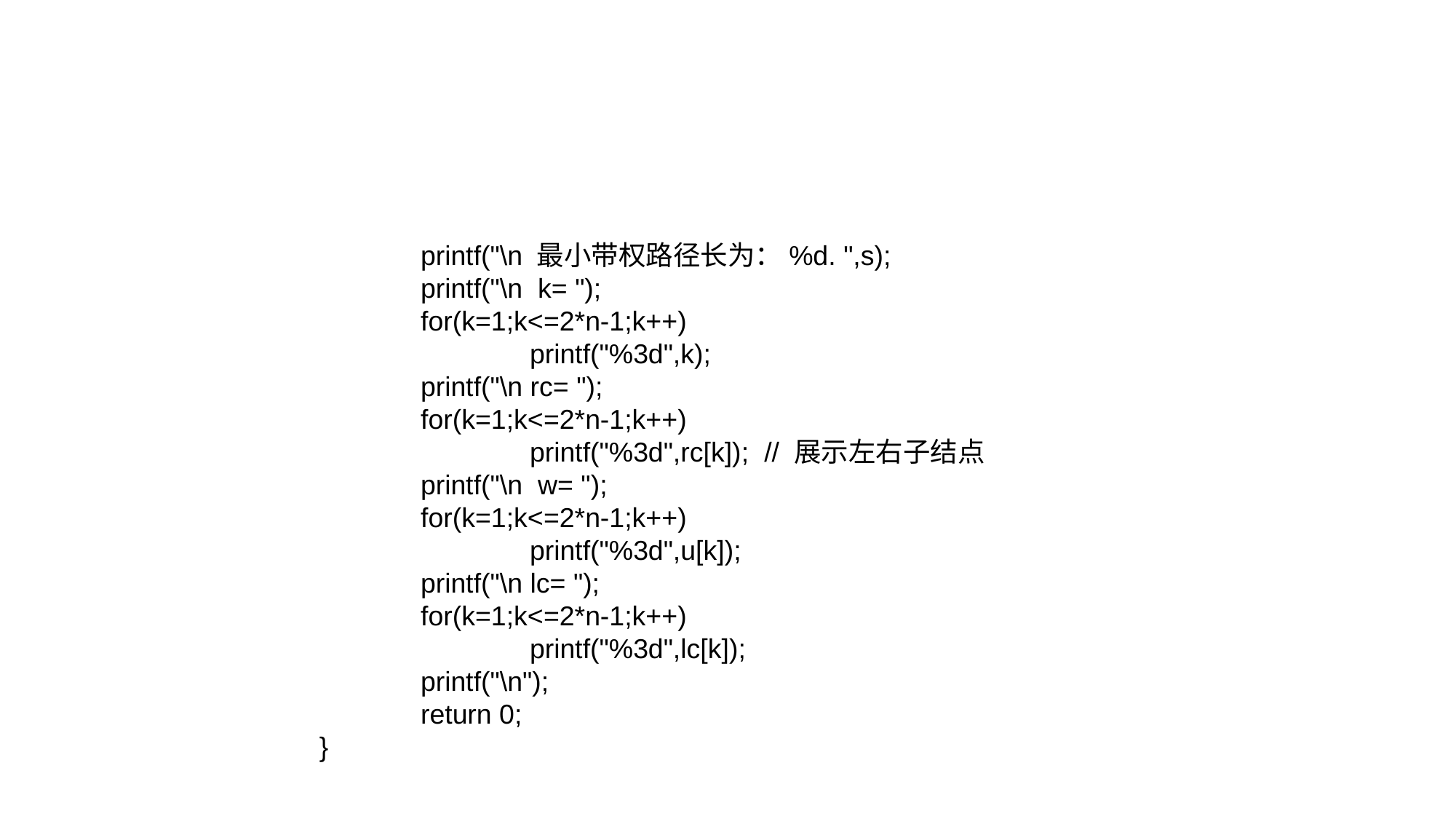

#
	printf("\n 最小带权路径长为：%d. ",s);
	printf("\n  k= ");
	for(k=1;k<=2*n-1;k++)
		printf("%3d",k);
	printf("\n rc= ");
	for(k=1;k<=2*n-1;k++)
		printf("%3d",rc[k]);  // 展示左右子结点
	printf("\n  w= ");
	for(k=1;k<=2*n-1;k++)
		printf("%3d",u[k]);
	printf("\n lc= ");
	for(k=1;k<=2*n-1;k++)
		printf("%3d",lc[k]);
	printf("\n");
	return 0;
 }